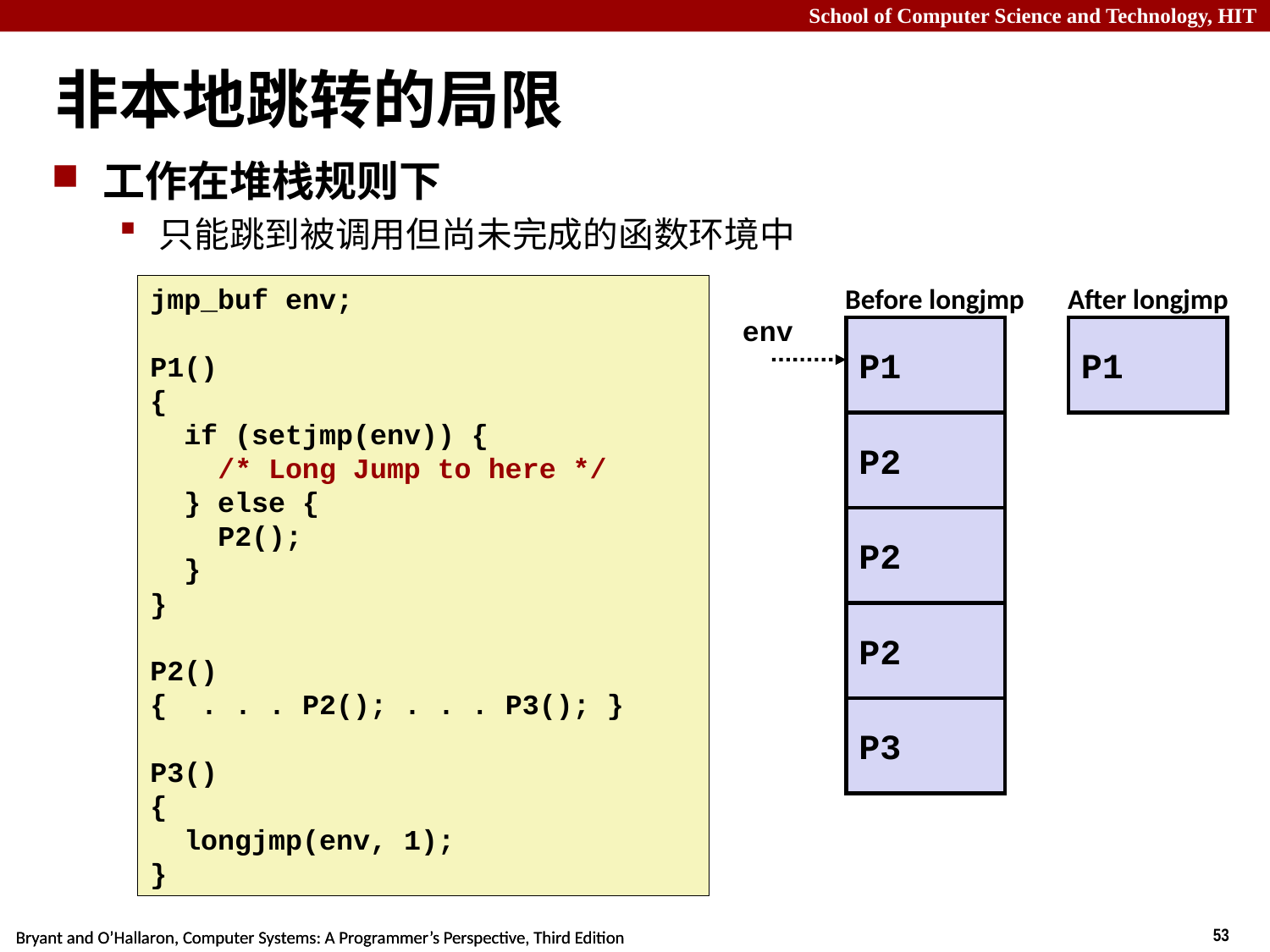

# 非本地跳转的局限
工作在堆栈规则下
只能跳到被调用但尚未完成的函数环境中
jmp_buf env;

P1()
{
  if (setjmp(env)) {
    /* Long Jump to here */
  } else {
    P2();
  }
}

P2()
{  . . . P2(); . . . P3(); }

P3()
{
  longjmp(env, 1);
}
Before longjmp
After longjmp
env
P1
P1

P2
P2
P2
P3